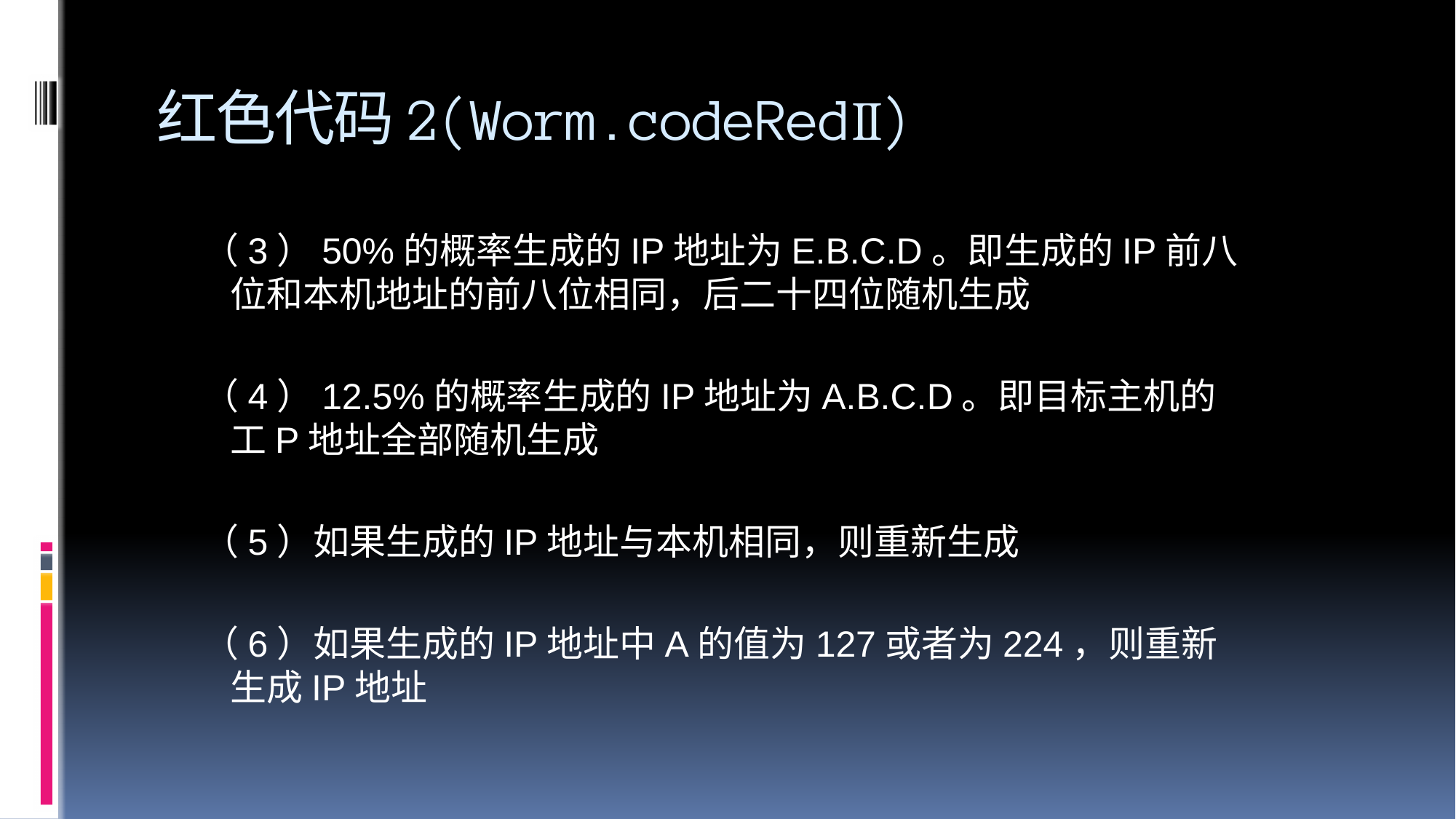

# 红色代码2(Worm.codeRedⅡ)
（3）50%的概率生成的IP地址为E.B.C.D。即生成的IP前八位和本机地址的前八位相同，后二十四位随机生成

（4）12.5%的概率生成的IP地址为A.B.C.D。即目标主机的工P地址全部随机生成

（5）如果生成的IP地址与本机相同，则重新生成

（6）如果生成的IP地址中A的值为127或者为224，则重新生成IP地址